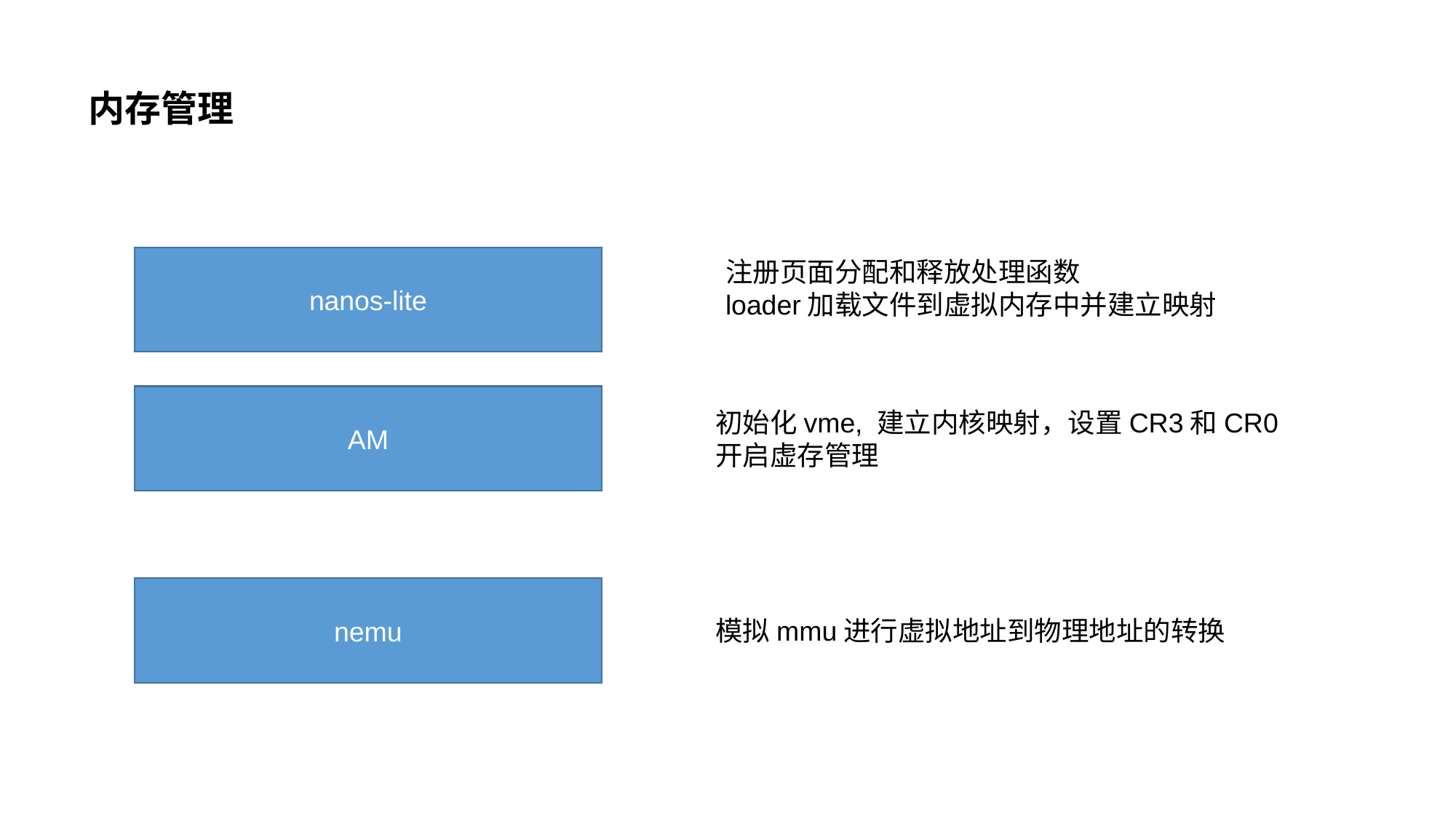

# 内存管理
nanos-lite
注册页面分配和释放处理函数
loader加载文件到虚拟内存中并建立映射
AM
初始化vme, 建立内核映射，设置CR3和CR0开启虚存管理
nemu
模拟mmu进行虚拟地址到物理地址的转换